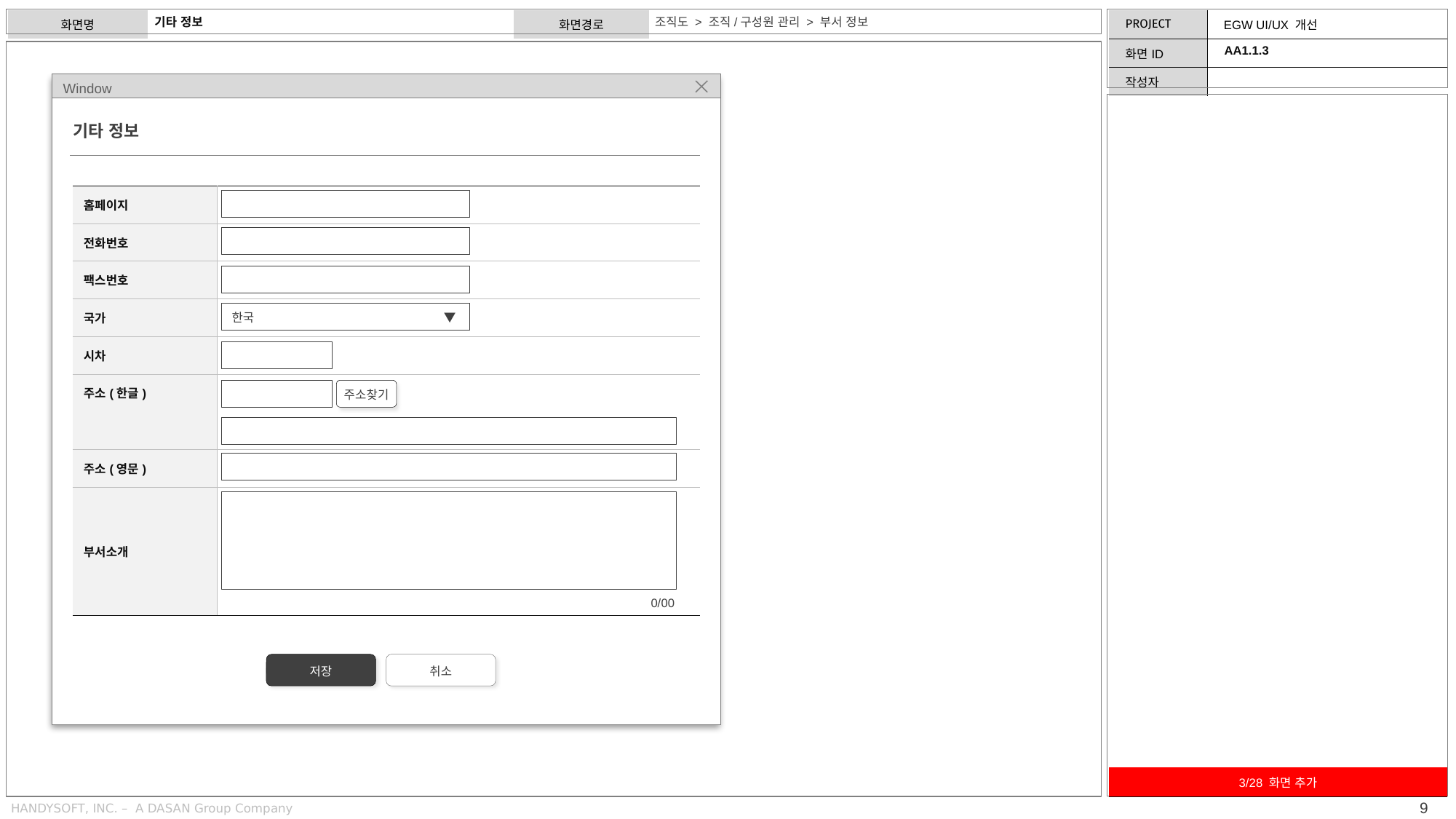

기타 정보
조직도 > 조직/구성원 관리 > 부서 정보
AA1.1.3

Window

기타 정보
| 홈페이지 |  |
| --- | --- |
| 전화번호 |  |
| 팩스번호 |  |
| 국가 |  |
| 시차 |  |
| 주소(한글) |  |
|  |  |
| 주소(영문) |  |
| 부서소개 |  |

 한국 		▼

주소찾기

0/00
저장
취소
| 3/28 화면 추가 |
| --- |